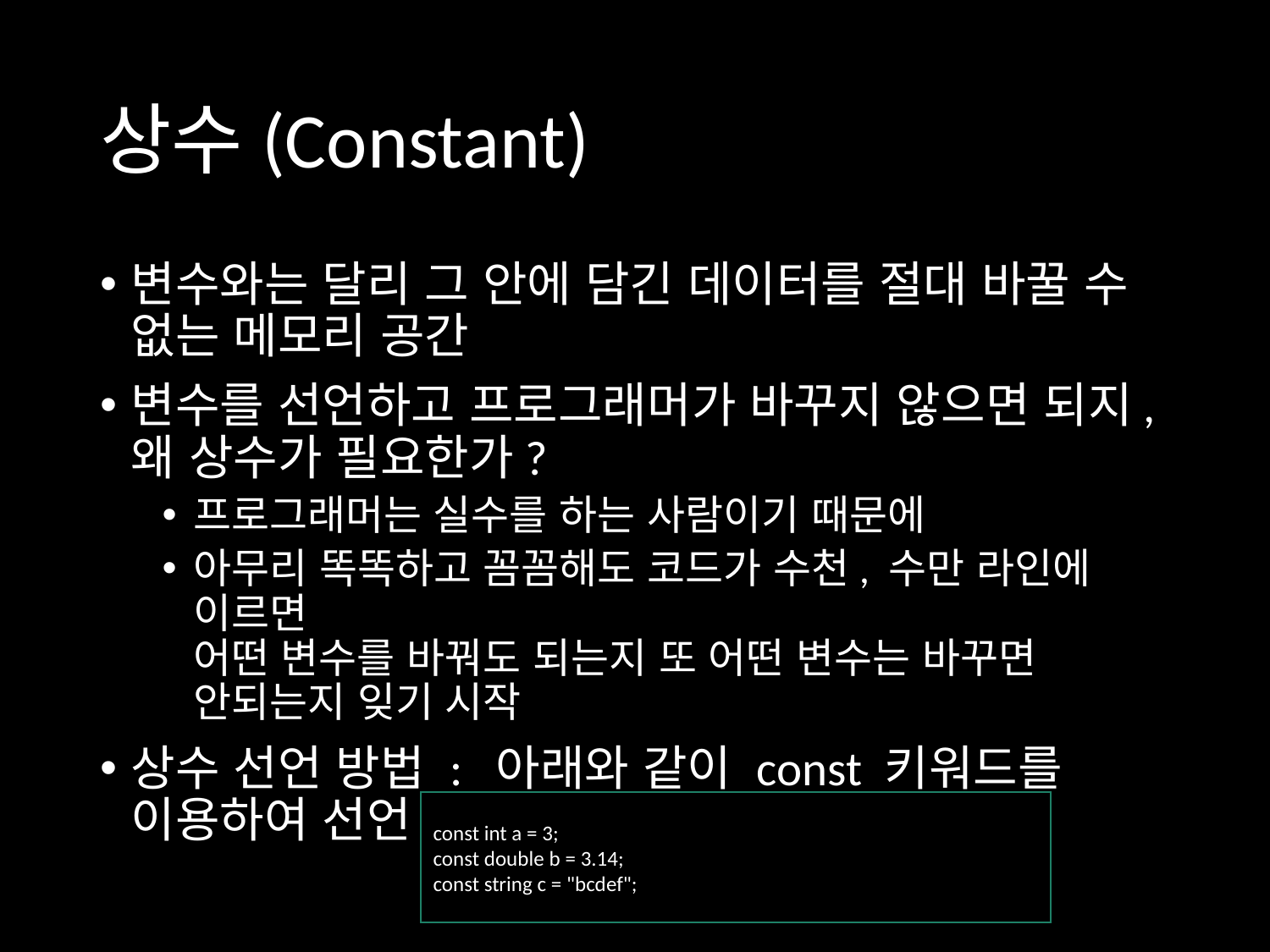

# 상수(Constant)
변수와는 달리 그 안에 담긴 데이터를 절대 바꿀 수 없는 메모리 공간
변수를 선언하고 프로그래머가 바꾸지 않으면 되지, 왜 상수가 필요한가?
프로그래머는 실수를 하는 사람이기 때문에
아무리 똑똑하고 꼼꼼해도 코드가 수천, 수만 라인에 이르면
어떤 변수를 바꿔도 되는지 또 어떤 변수는 바꾸면 안되는지 잊기 시작
상수 선언 방법 :  아래와 같이 const 키워드를 이용하여 선언
const int a = 3;
const double b = 3.14;
const string c = "bcdef";